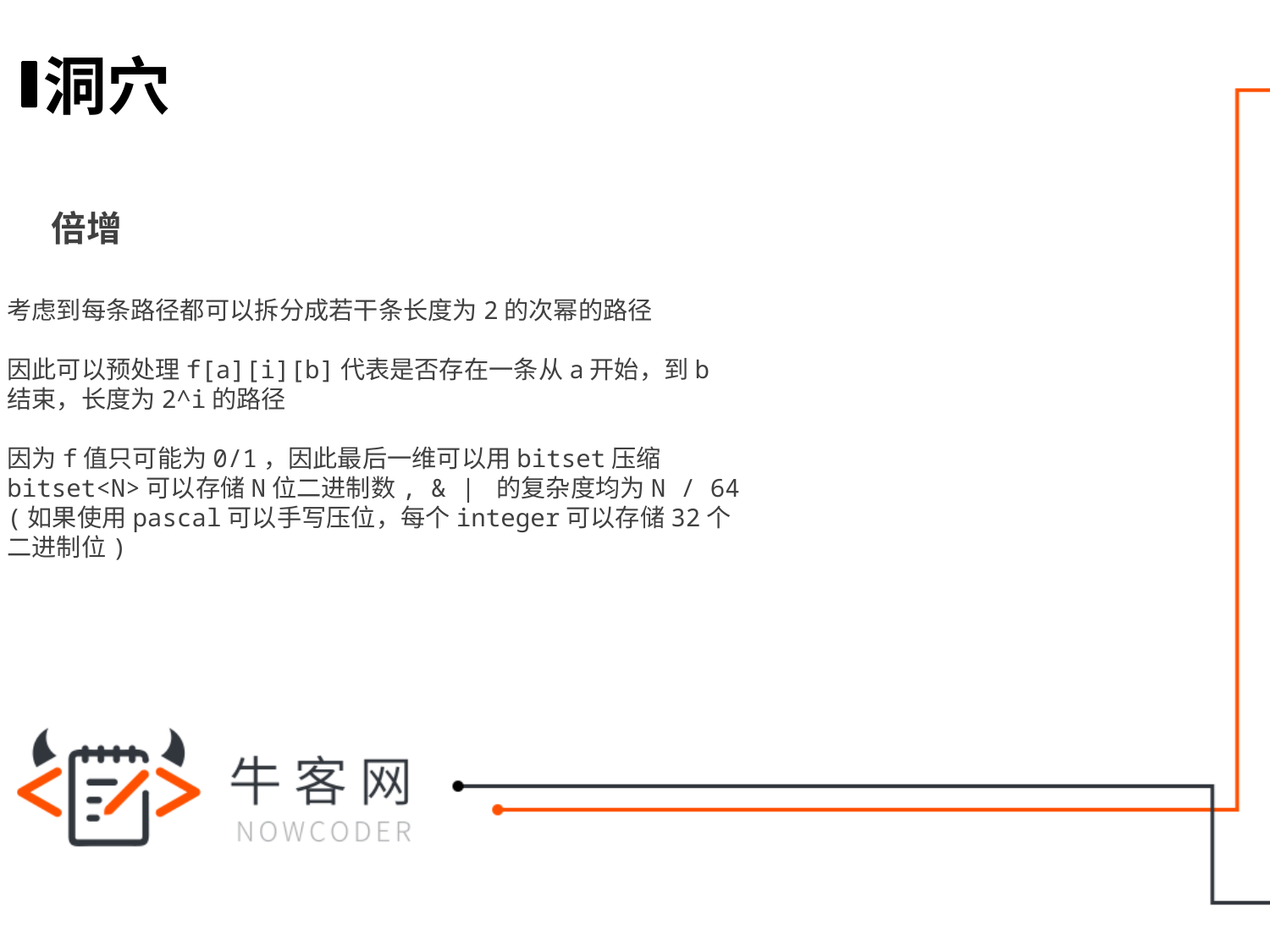

洞穴

倍增
考虑到每条路径都可以拆分成若干条长度为2的次幂的路径

因此可以预处理f[a][i][b]代表是否存在一条从a开始，到b
结束，长度为2^i的路径

因为f值只可能为0/1，因此最后一维可以用bitset压缩
bitset<N>可以存储N位二进制数, & | 的复杂度均为N / 64
(如果使用pascal可以手写压位，每个integer可以存储32个
二进制位)